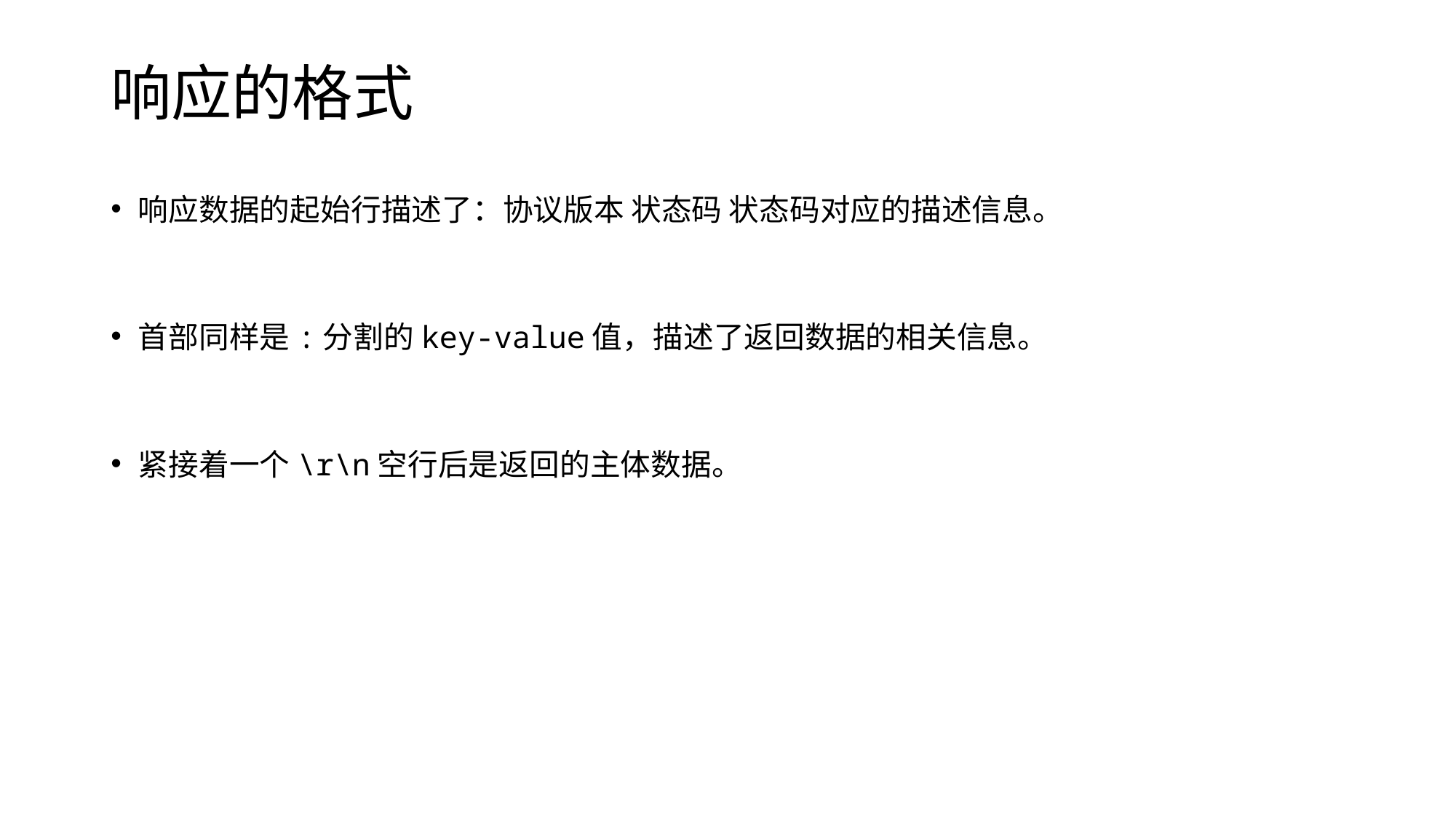

# 响应的格式
响应数据的起始行描述了：协议版本 状态码 状态码对应的描述信息。

首部同样是:分割的key-value值，描述了返回数据的相关信息。

紧接着一个\r\n空行后是返回的主体数据。